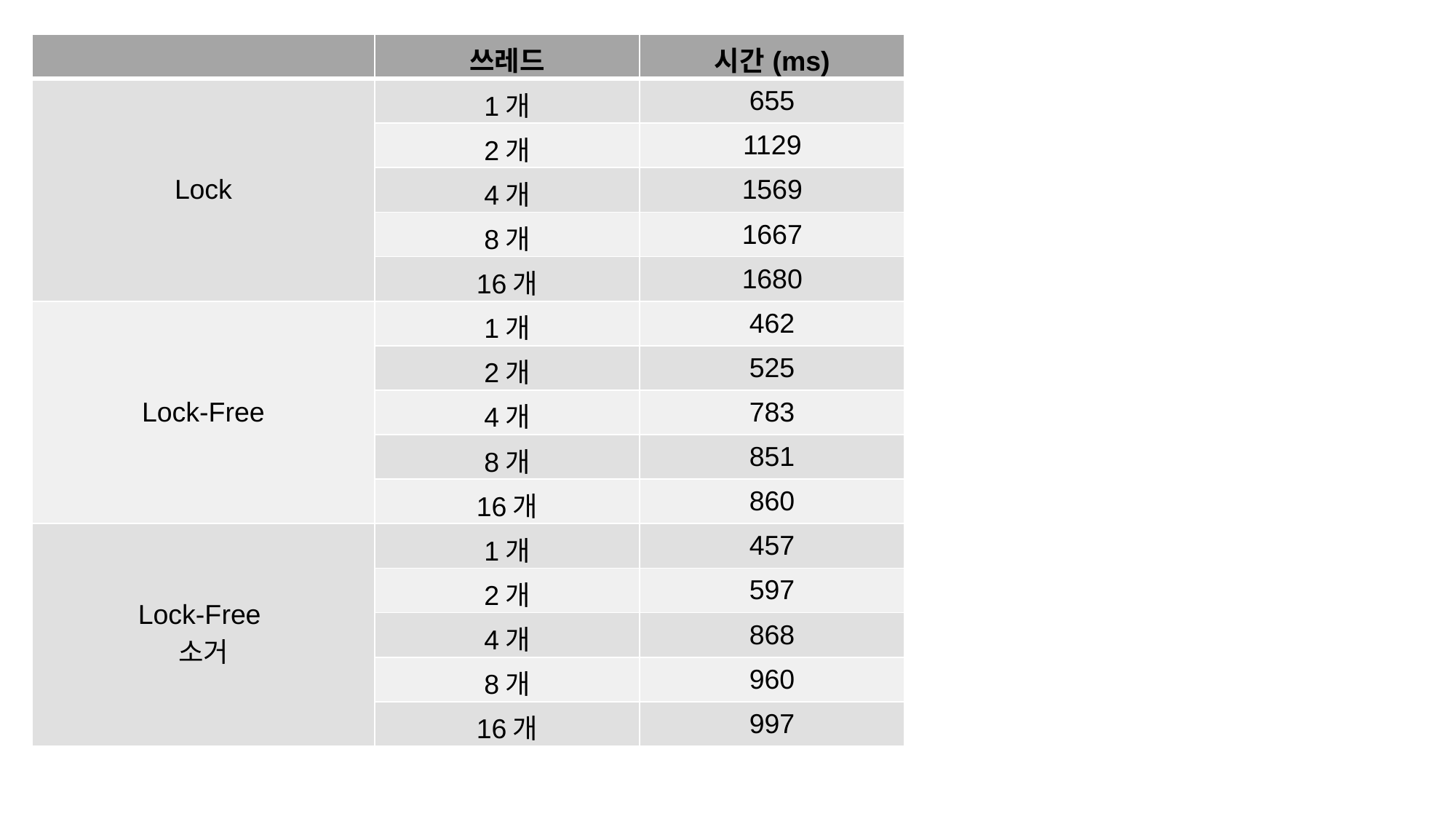

|  | 쓰레드 | 시간(ms) |
| --- | --- | --- |
| Lock | 1개 | 655 |
|  | 2개 | 1129 |
|  | 4개 | 1569 |
|  | 8개 | 1667 |
|  | 16개 | 1680 |
| Lock-Free | 1개 | 462 |
|  | 2개 | 525 |
|  | 4개 | 783 |
|  | 8개 | 851 |
|  | 16개 | 860 |
| Lock-Free 소거 | 1개 | 457 |
|  | 2개 | 597 |
|  | 4개 | 868 |
|  | 8개 | 960 |
|  | 16개 | 997 |
<빵집 알고리즘>